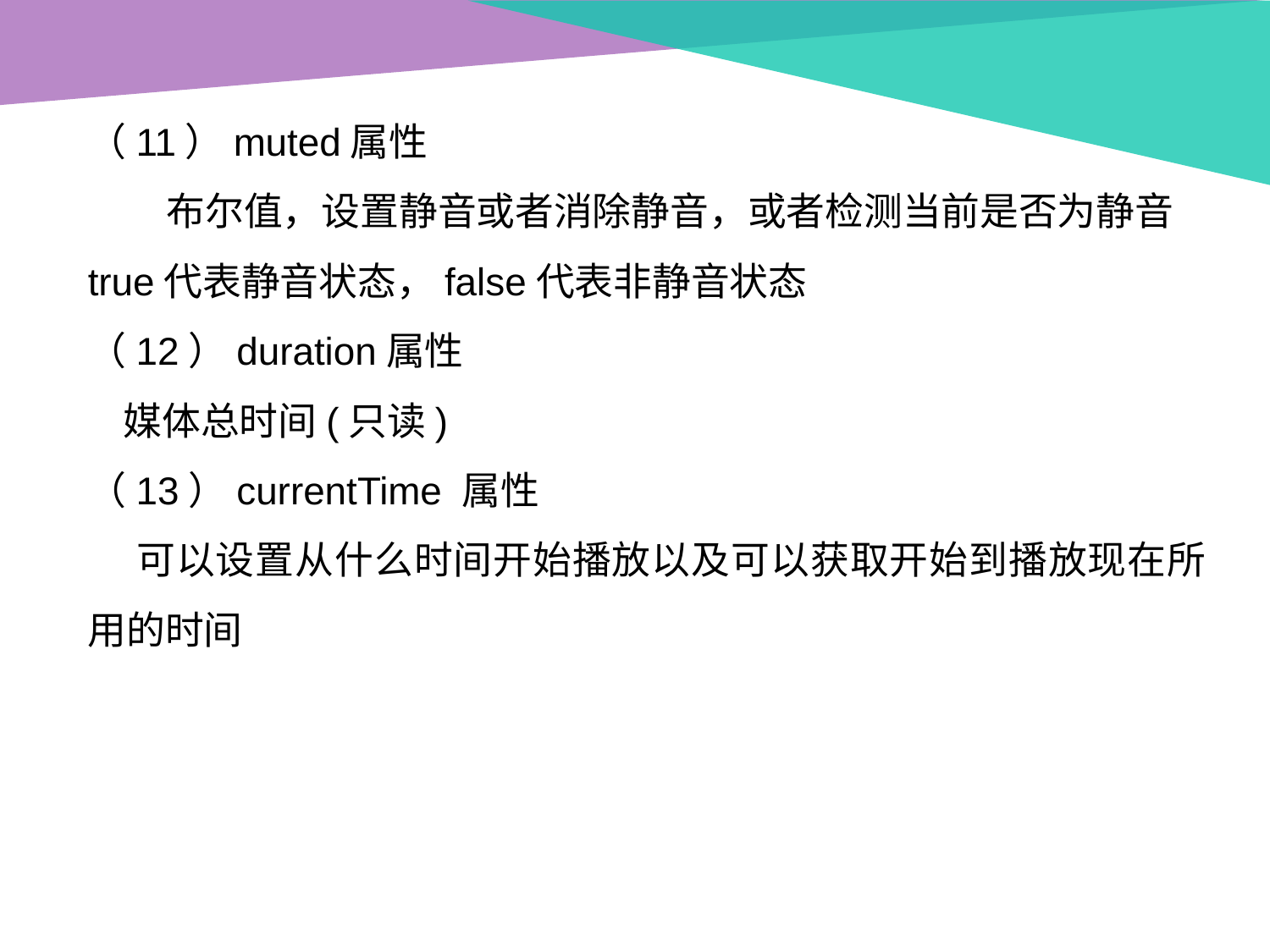

（11）muted属性
        布尔值，设置静音或者消除静音，或者检测当前是否为静音
true代表静音状态，false代表非静音状态
（12）duration属性
   媒体总时间(只读)
（13）currentTime 属性
    可以设置从什么时间开始播放以及可以获取开始到播放现在所用的时间